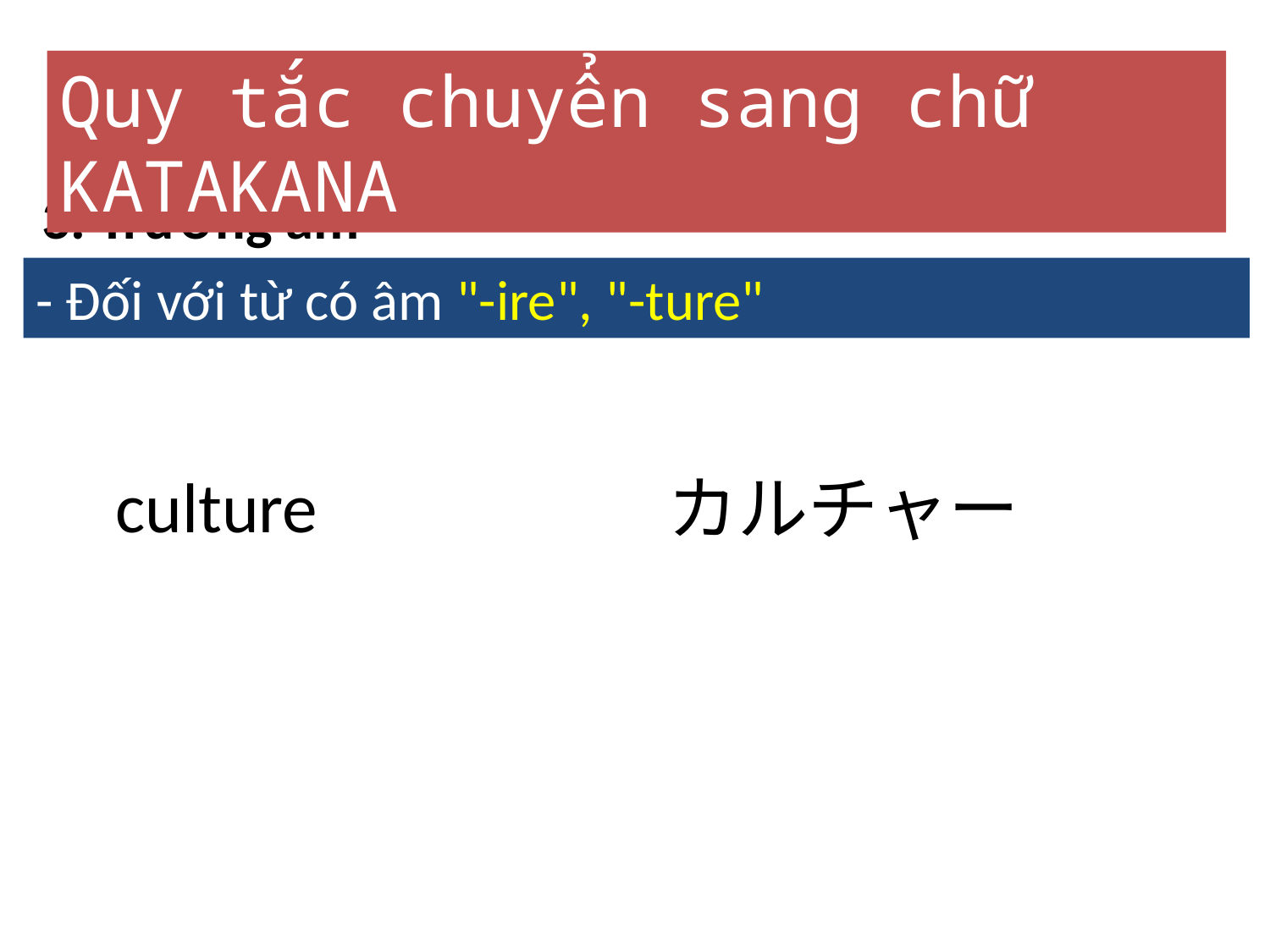

Quy tắc chuyển sang chữ KATAKANA
3. Trường âm
- Đối với từ có âm "-ire", "-ture"
culture
カルチャー
12